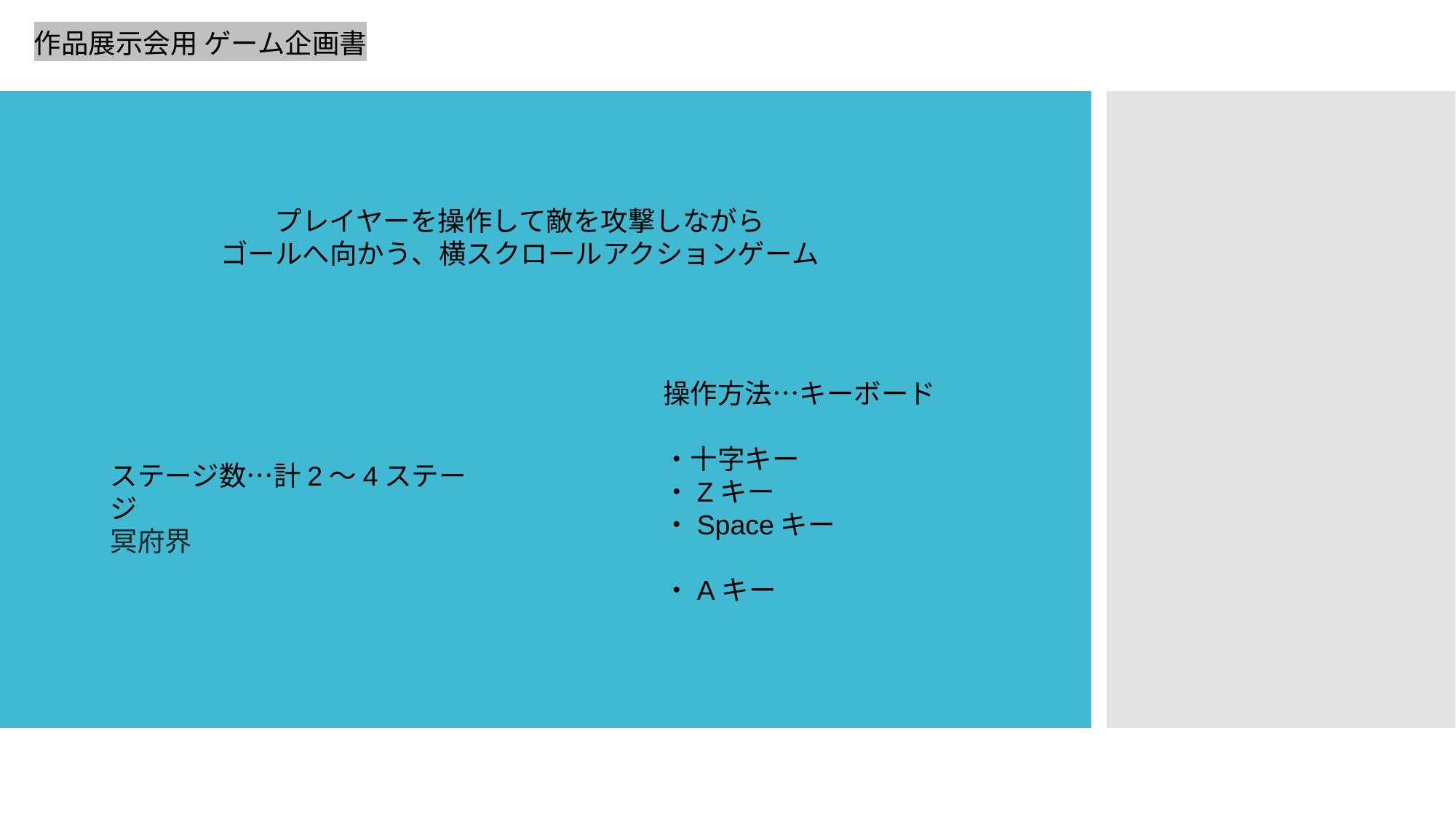

作品展示会用 ゲーム企画書
プレイヤーを操作して敵を攻撃しながら
ゴールへ向かう、横スクロールアクションゲーム
操作方法…キーボード

・十字キー
・Zキー
・Spaceキー

・Aキー
ステージ数…計2～4ステージ
冥府界